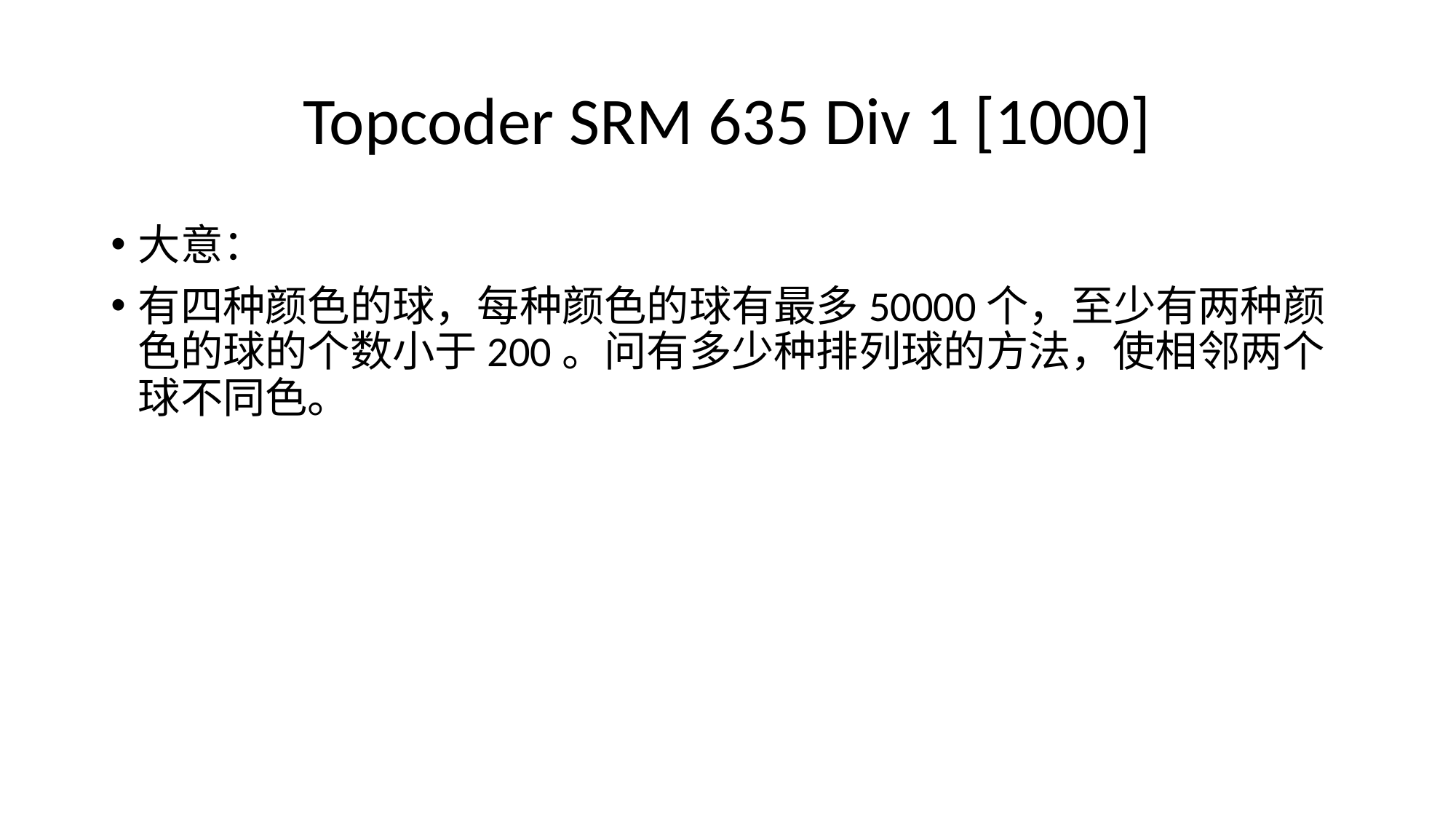

# Topcoder SRM 635 Div 1 [1000]
大意：
有四种颜色的球，每种颜色的球有最多50000个，至少有两种颜色的球的个数小于200。问有多少种排列球的方法，使相邻两个球不同色。